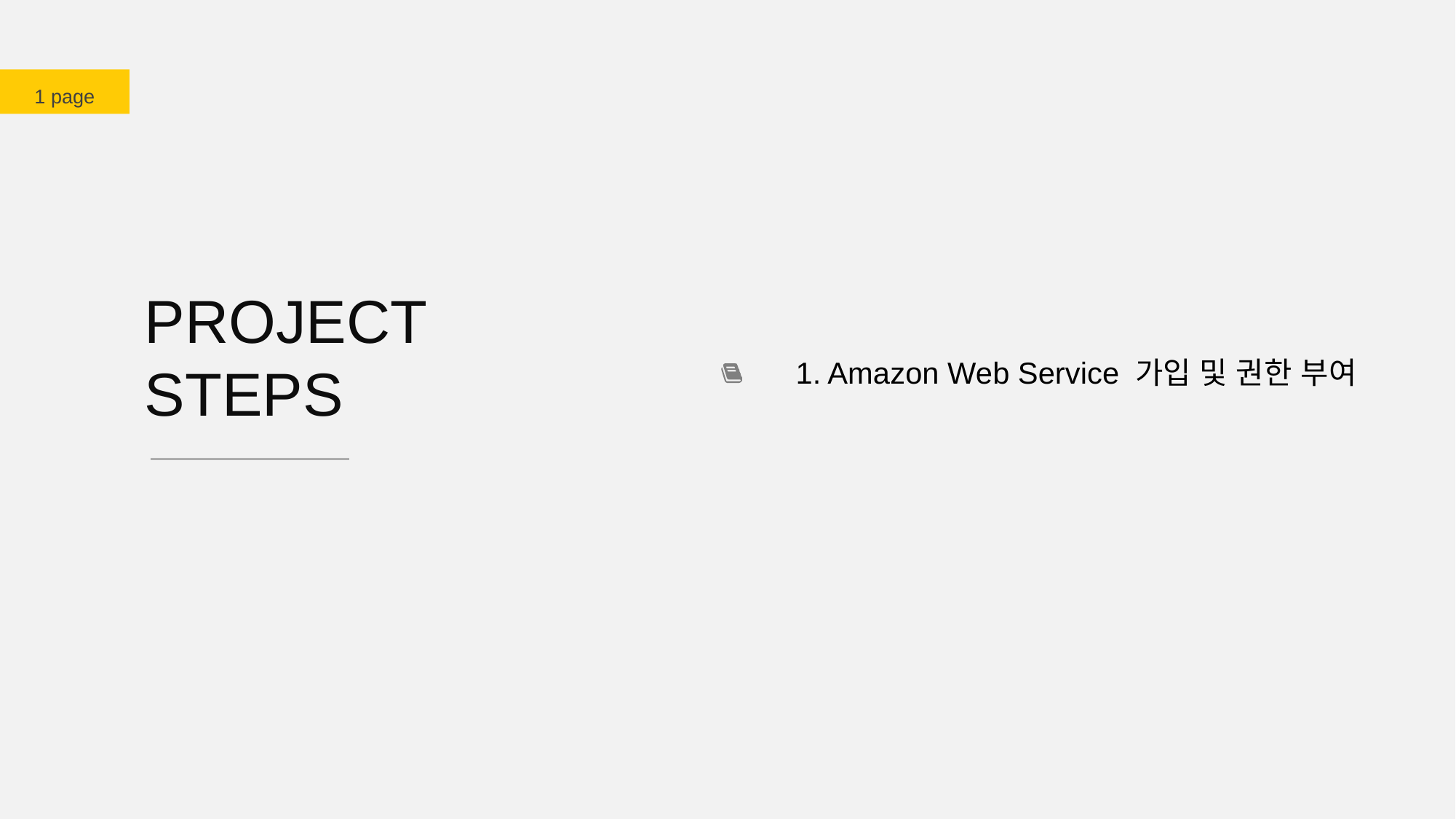

1 page

PROJECT
STEPS
1. Amazon Web Service 가입 및 권한 부여